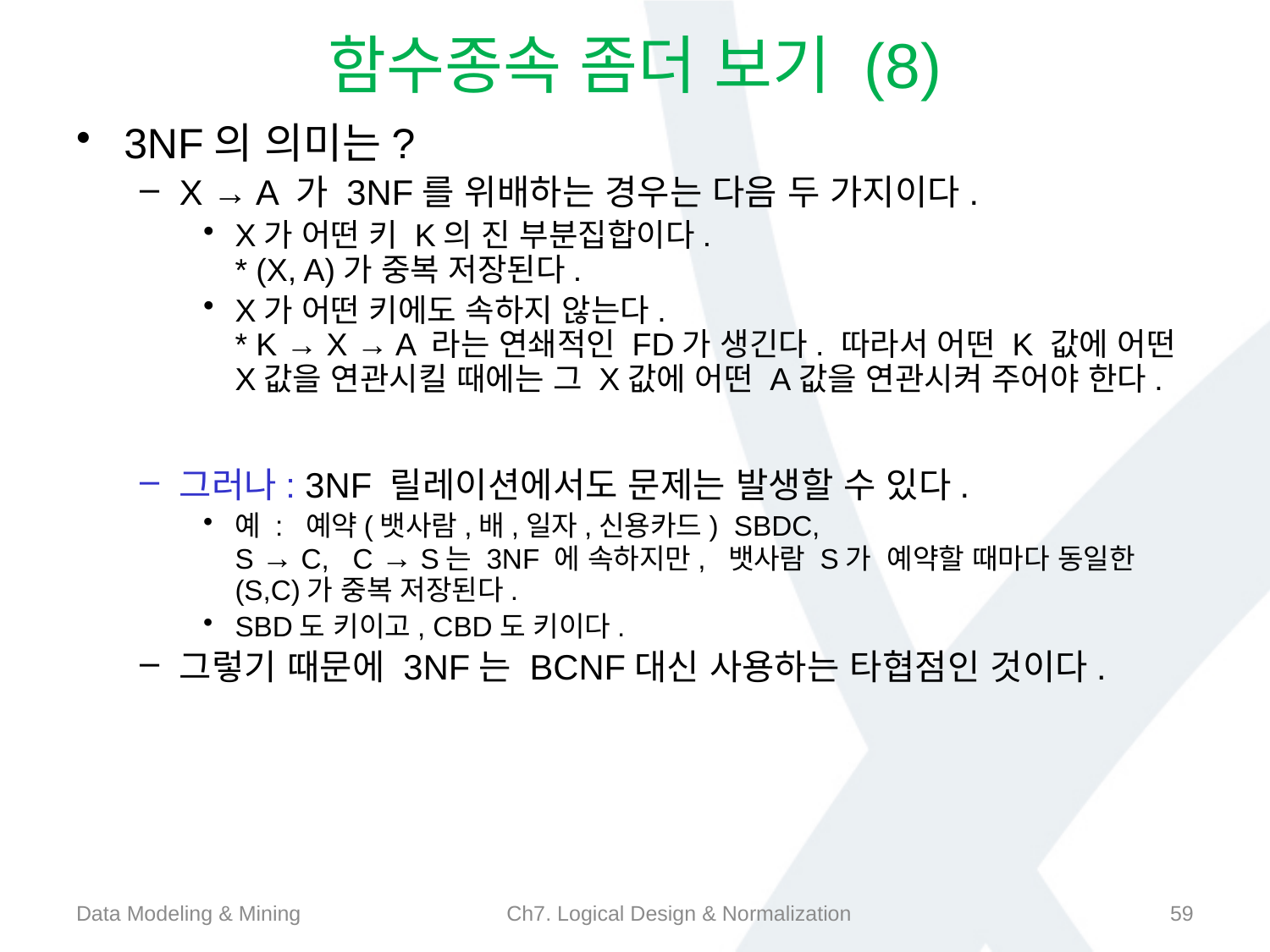

# 함수종속 좀더 보기 (8)
3NF의 의미는?
X → A 가 3NF를 위배하는 경우는 다음 두 가지이다.
X가 어떤 키 K의 진 부분집합이다.
* (X, A)가 중복 저장된다.
X가 어떤 키에도 속하지 않는다.
* K → X → A 라는 연쇄적인 FD가 생긴다. 따라서 어떤 K 값에 어떤 X값을 연관시킬 때에는 그 X값에 어떤 A값을 연관시켜 주어야 한다.

그러나: 3NF 릴레이션에서도 문제는 발생할 수 있다.
예 :  예약(뱃사람,배,일자,신용카드)  SBDC,
S → C,   C → S는 3NF 에 속하지만,  뱃사람 S가  예약할 때마다 동일한 (S,C)가 중복 저장된다.
SBD도 키이고, CBD도 키이다.
그렇기 때문에 3NF는 BCNF대신 사용하는 타협점인 것이다.

Data Modeling & Mining
Ch7. Logical Design & Normalization
59